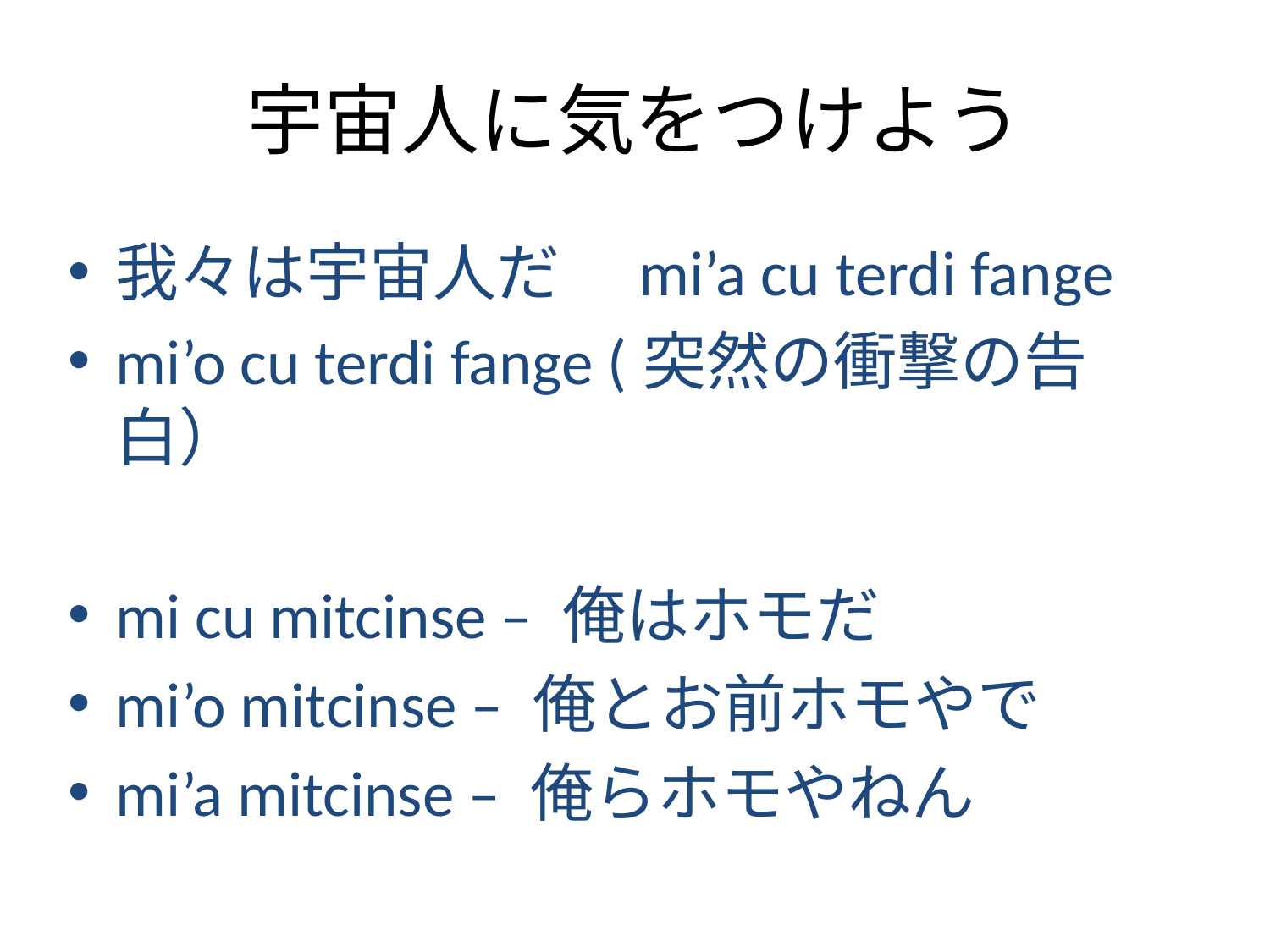

# 宇宙人に気をつけよう
我々は宇宙人だ　mi’a cu terdi fange
mi’o cu terdi fange (突然の衝撃の告白）

mi cu mitcinse – 俺はホモだ
mi’o mitcinse – 俺とお前ホモやで
mi’a mitcinse – 俺らホモやねん